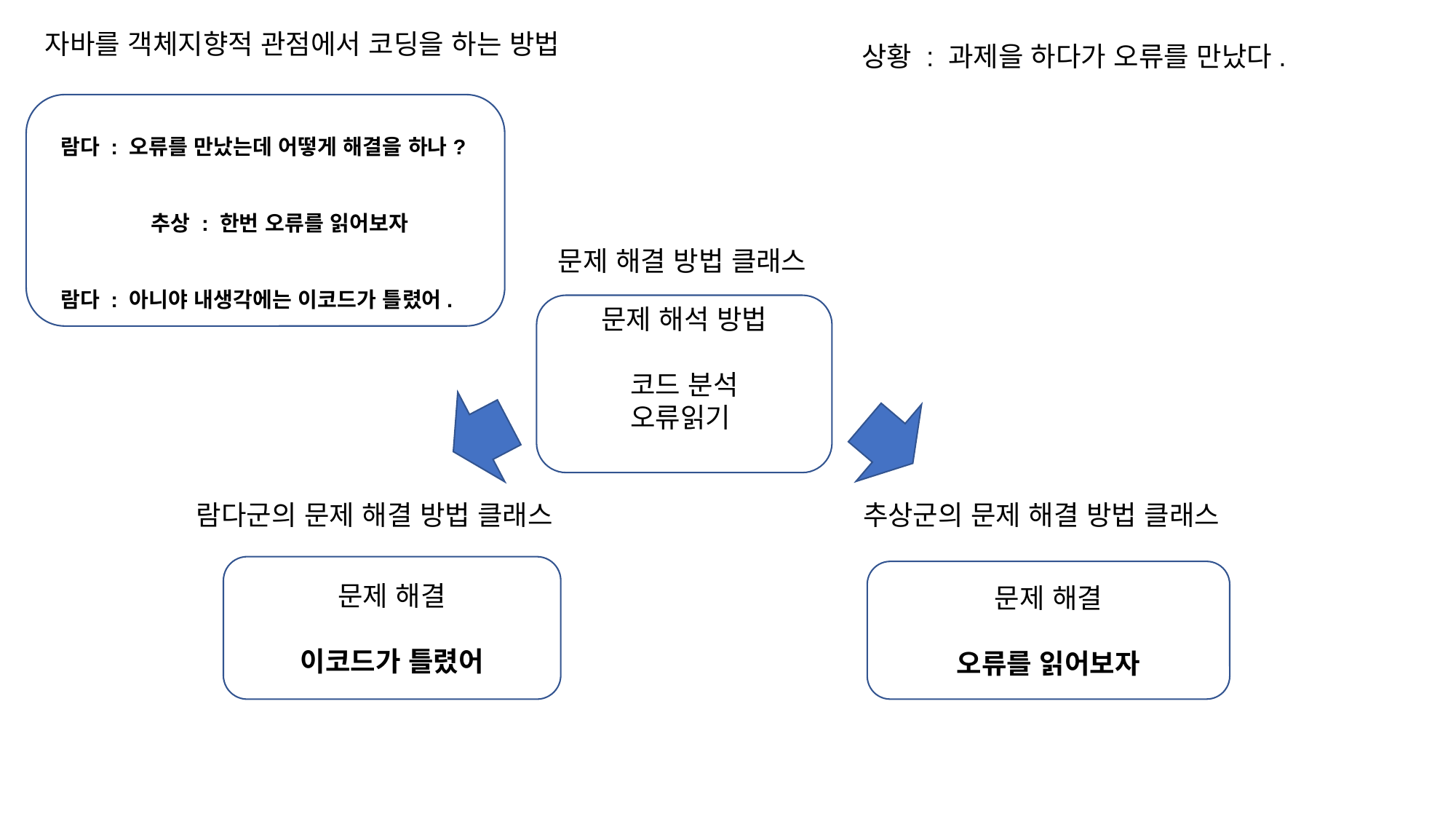

자바를 객체지향적 관점에서 코딩을 하는 방법
상황 : 과제을 하다가 오류를 만났다.

람다 : 오류를 만났는데 어떻게 해결을 하나?
추상 : 한번 오류를 읽어보자
문제 해결 방법 클래스
람다 : 아니야 내생각에는 이코드가 틀렸어.
문제 해석 방법

코드 분석
오류읽기

람다군의 문제 해결 방법 클래스
추상군의 문제 해결 방법 클래스
문제 해결

이코드가 틀렸어
문제 해결

오류를 읽어보자